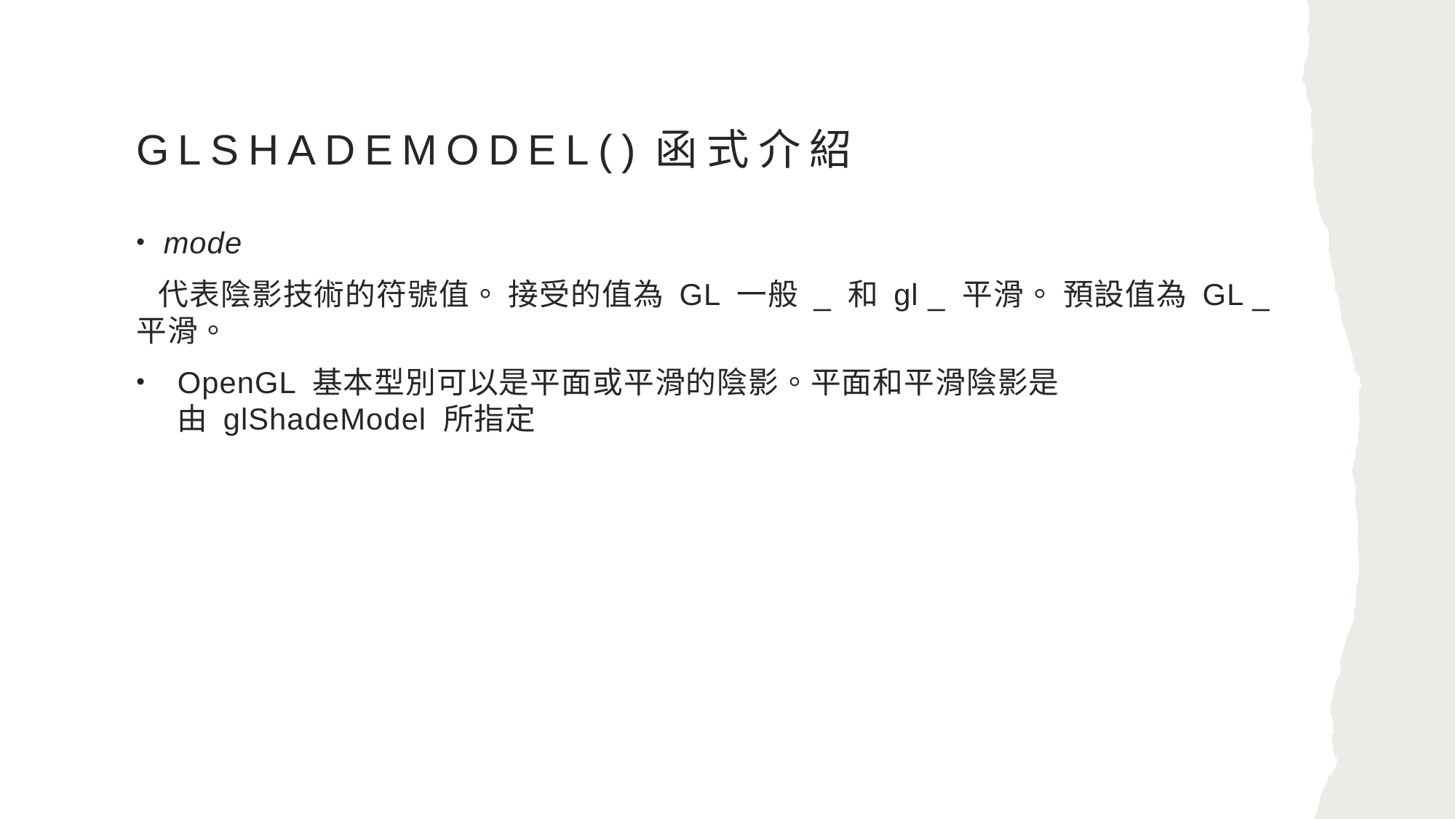

# glShadeModel()函式介紹

mode
  代表陰影技術的符號值。 接受的值為 GL 一般 _ 和 gl _ 平滑。 預設值為 GL _ 平滑。
OpenGL 基本型別可以是平面或平滑的陰影。平面和平滑陰影是由 glShadeModel 所指定